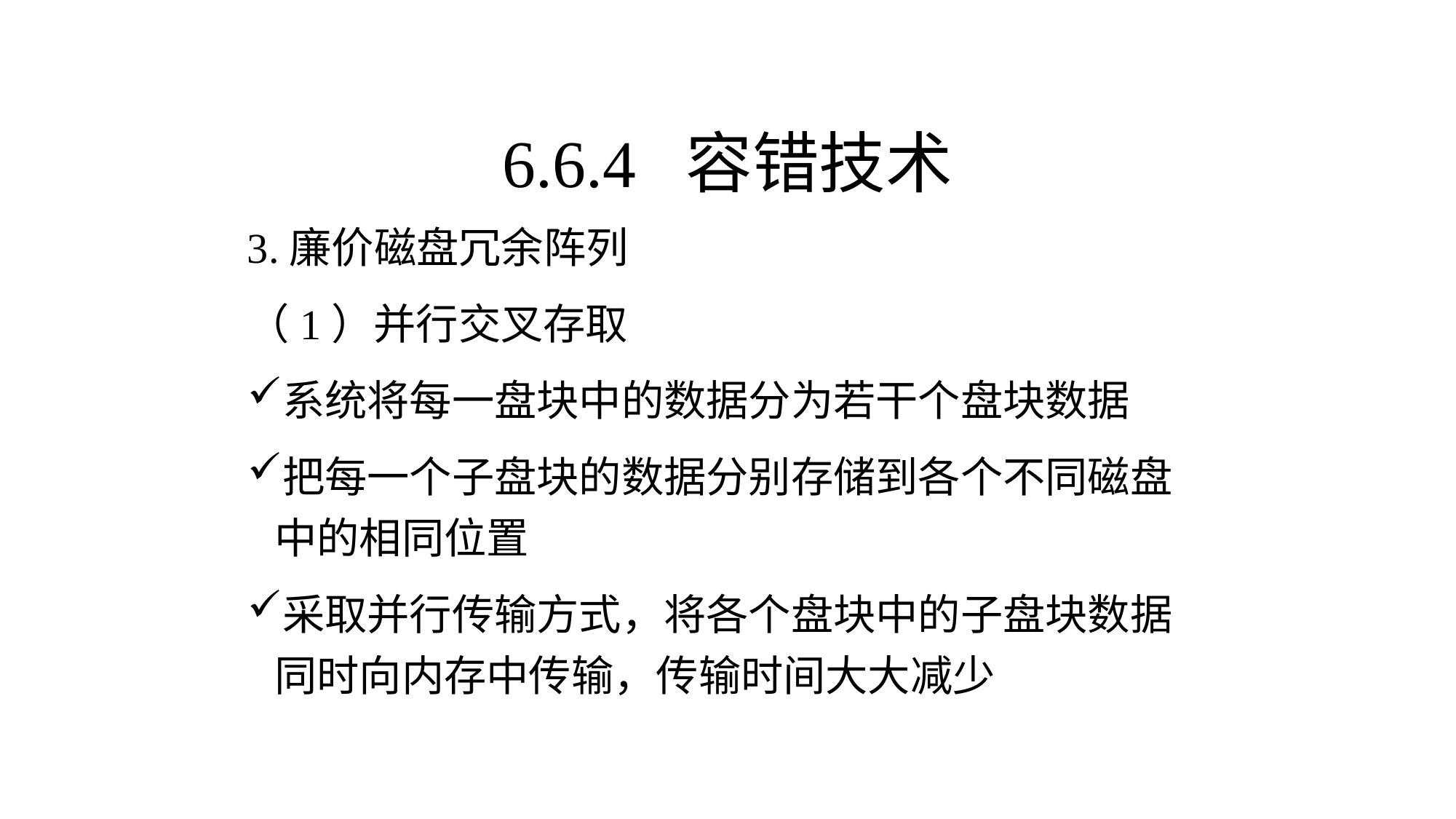

6.6.4  容错技术
3.廉价磁盘冗余阵列
（1）并行交叉存取
系统将每一盘块中的数据分为若干个盘块数据
把每一个子盘块的数据分别存储到各个不同磁盘中的相同位置
采取并行传输方式，将各个盘块中的子盘块数据同时向内存中传输，传输时间大大减少

23